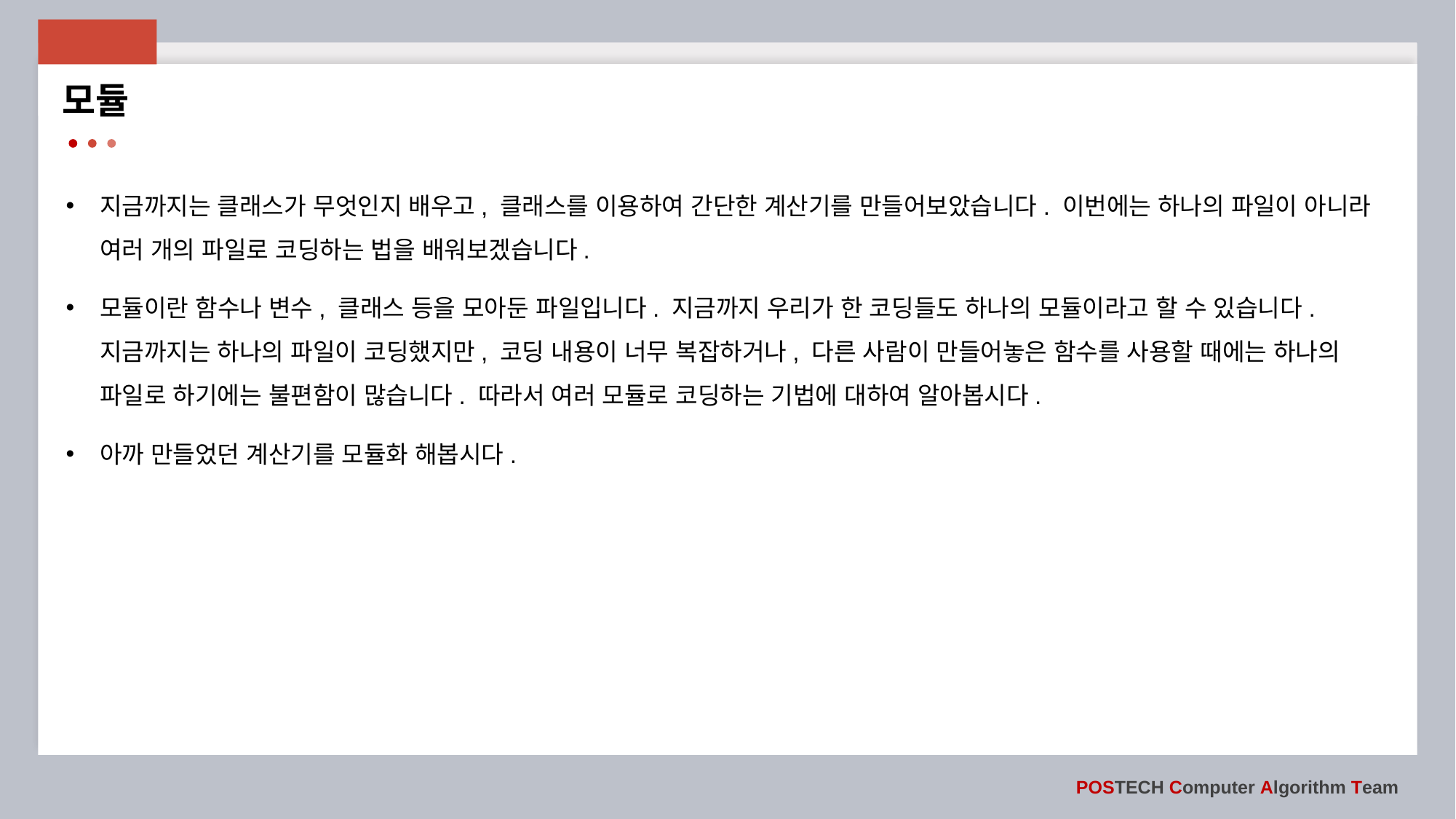

모듈
지금까지는 클래스가 무엇인지 배우고, 클래스를 이용하여 간단한 계산기를 만들어보았습니다. 이번에는 하나의 파일이 아니라 여러 개의 파일로 코딩하는 법을 배워보겠습니다.
모듈이란 함수나 변수, 클래스 등을 모아둔 파일입니다. 지금까지 우리가 한 코딩들도 하나의 모듈이라고 할 수 있습니다. 지금까지는 하나의 파일이 코딩했지만, 코딩 내용이 너무 복잡하거나, 다른 사람이 만들어놓은 함수를 사용할 때에는 하나의 파일로 하기에는 불편함이 많습니다. 따라서 여러 모듈로 코딩하는 기법에 대하여 알아봅시다.
아까 만들었던 계산기를 모듈화 해봅시다.